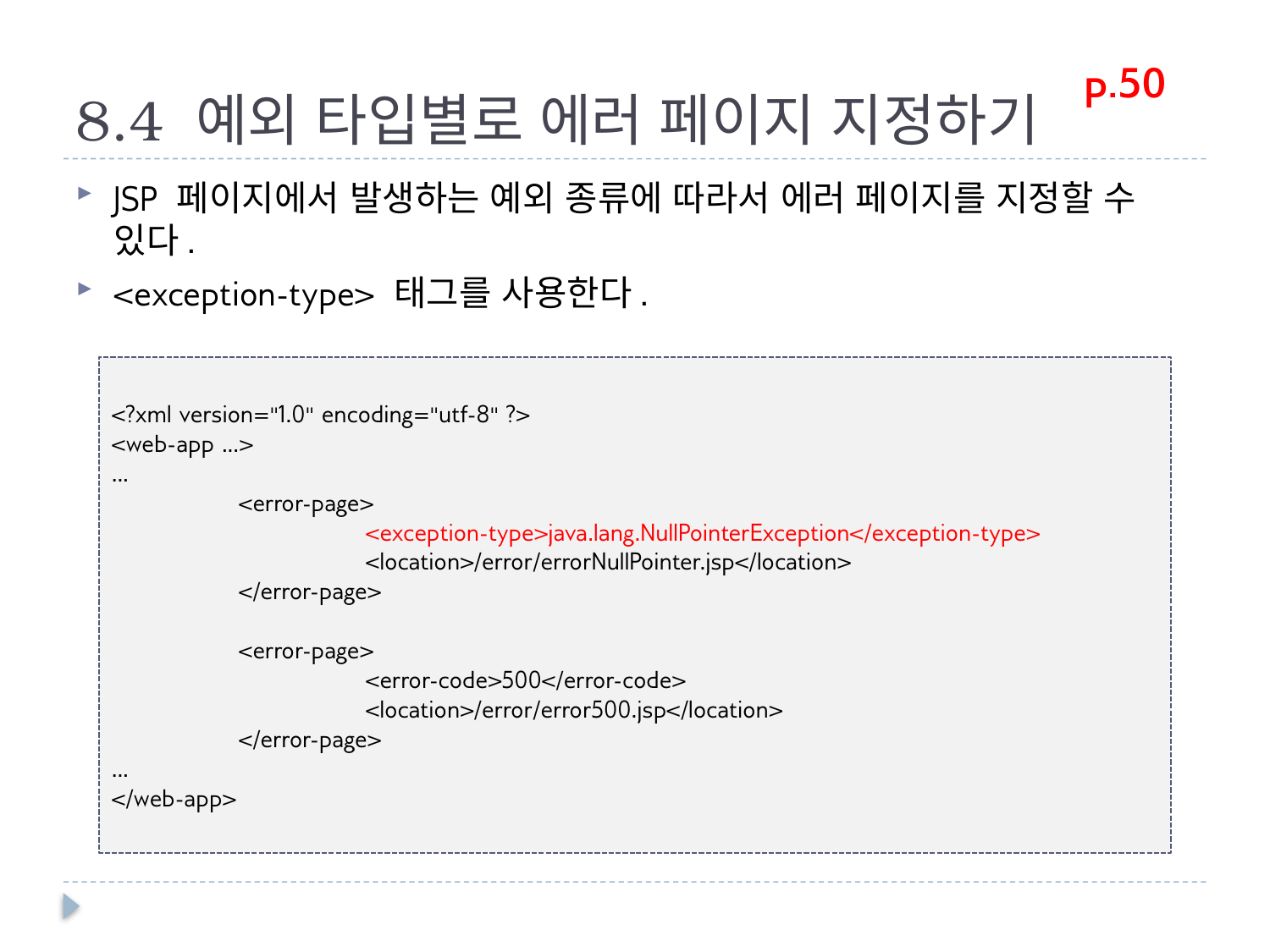

# 8.4 예외 타입별로 에러 페이지 지정하기
p.50
JSP 페이지에서 발생하는 예외 종류에 따라서 에러 페이지를 지정할 수 있다.
<exception-type> 태그를 사용한다.
<?xml version="1.0" encoding="utf-8" ?>
<web-app ...>
...
	<error-page>
		<exception-type>java.lang.NullPointerException</exception-type>
		<location>/error/errorNullPointer.jsp</location>
	</error-page>

	<error-page>
		<error-code>500</error-code>
		<location>/error/error500.jsp</location>
	</error-page>
...
</web-app>